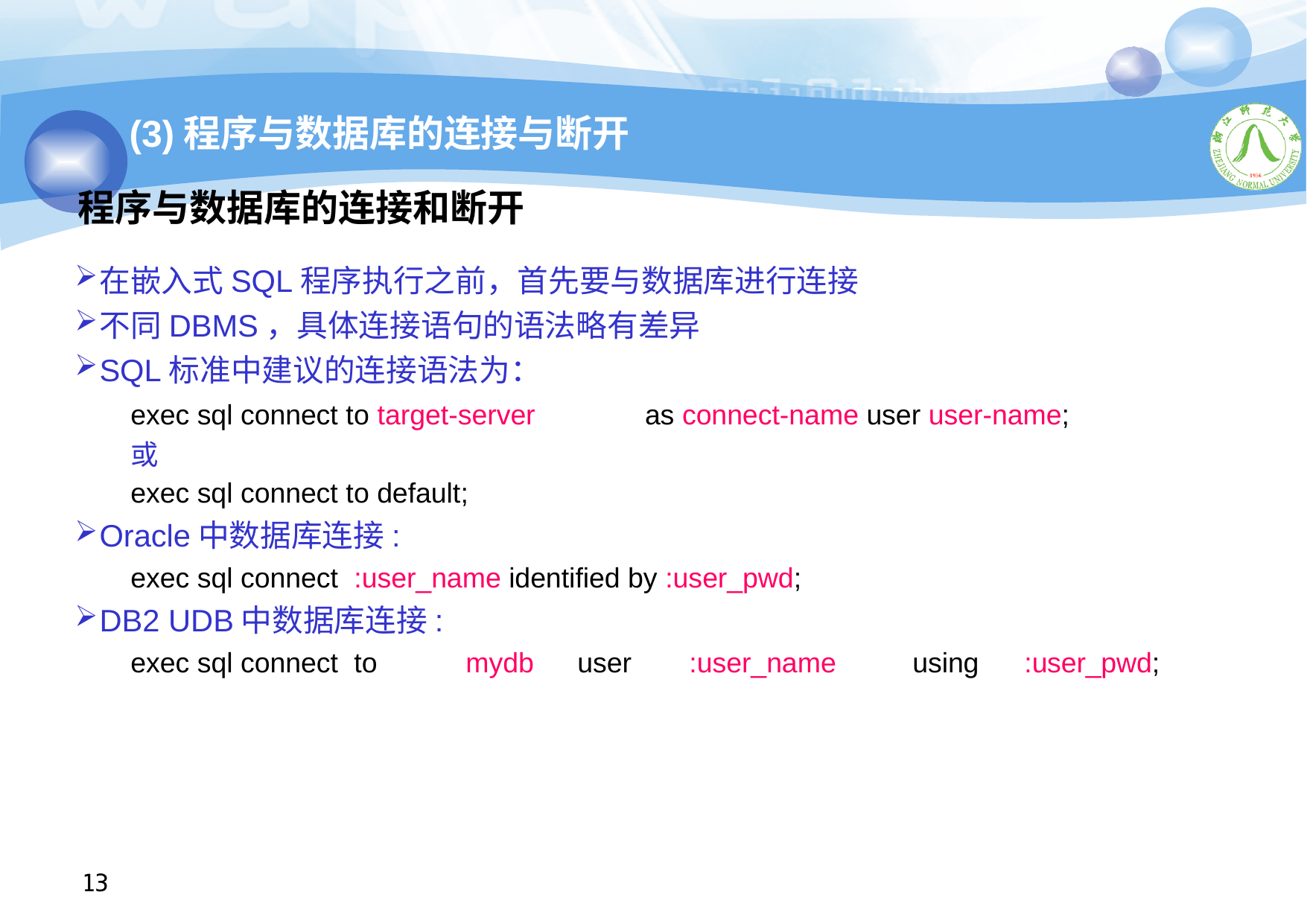

(3)程序与数据库的连接与断开
程序与数据库的连接和断开
在嵌入式SQL程序执行之前，首先要与数据库进行连接
不同DBMS，具体连接语句的语法略有差异
SQL标准中建议的连接语法为：
exec sql connect to target-server	as connect-name user user-name;
或
exec sql connect to default;
Oracle中数据库连接:
exec sql connect	:user_name identified by :user_pwd;
DB2 UDB中数据库连接:
exec sql connect	to	mydb	user	:user_name	using	:user_pwd;

13